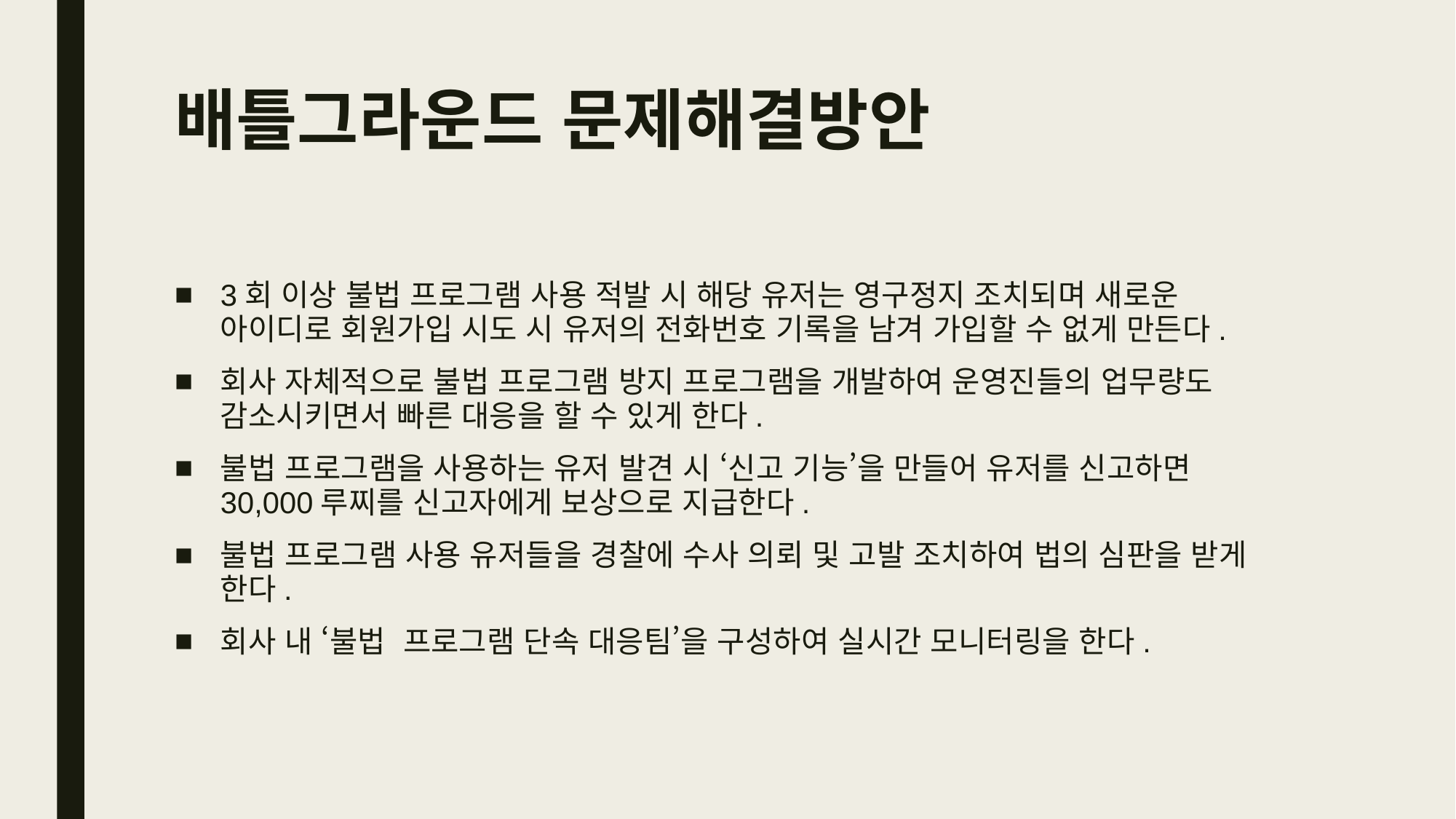

# 배틀그라운드 문제해결방안
3회 이상 불법 프로그램 사용 적발 시 해당 유저는 영구정지 조치되며 새로운 아이디로 회원가입 시도 시 유저의 전화번호 기록을 남겨 가입할 수 없게 만든다.
회사 자체적으로 불법 프로그램 방지 프로그램을 개발하여 운영진들의 업무량도 감소시키면서 빠른 대응을 할 수 있게 한다.
불법 프로그램을 사용하는 유저 발견 시 ‘신고 기능’을 만들어 유저를 신고하면 30,000루찌를 신고자에게 보상으로 지급한다.
불법 프로그램 사용 유저들을 경찰에 수사 의뢰 및 고발 조치하여 법의 심판을 받게 한다.
회사 내 ‘불법  프로그램 단속 대응팀’을 구성하여 실시간 모니터링을 한다.